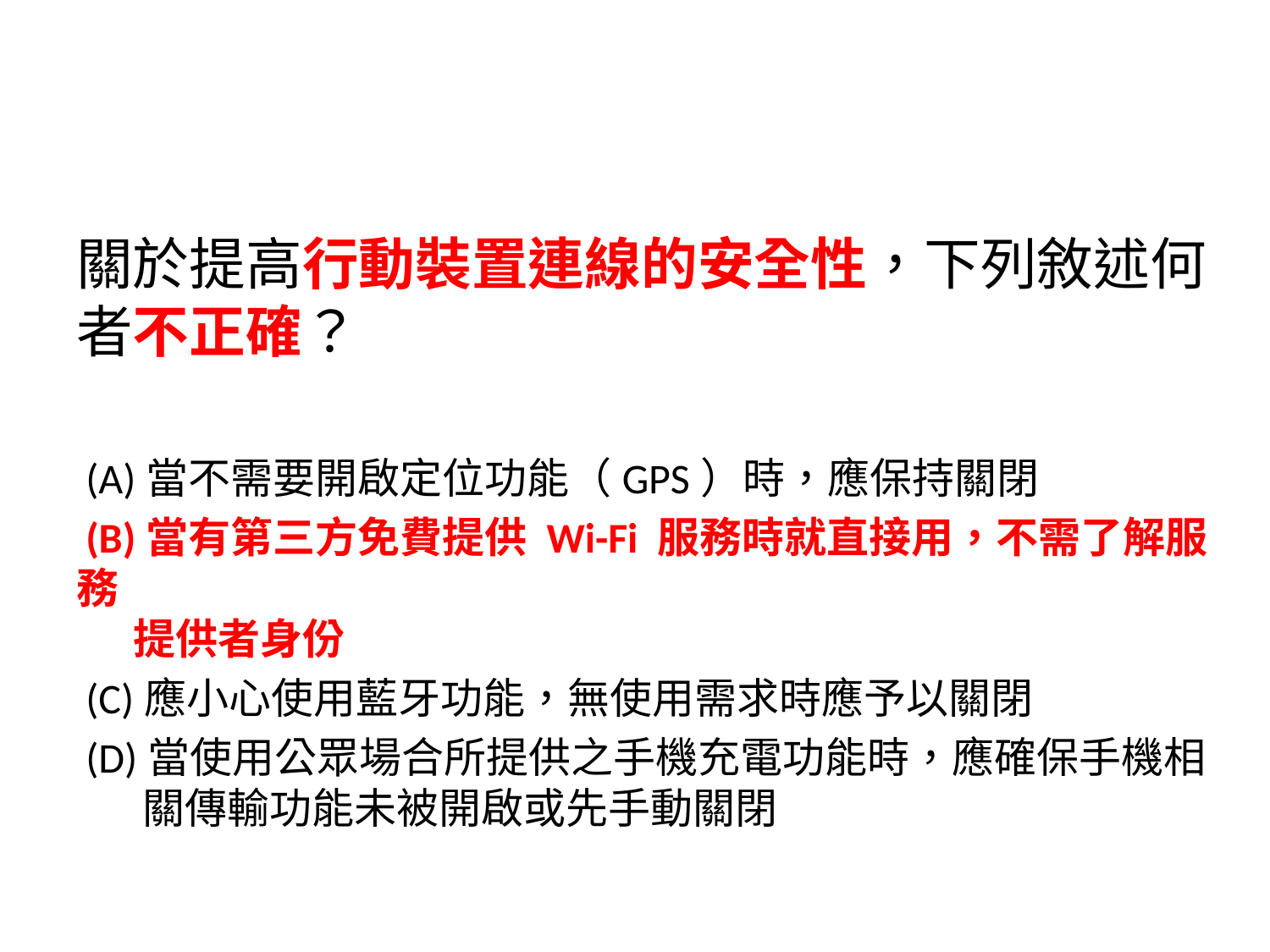

關於提高行動裝置連線的安全性，下列敘述何者不正確？

 (A)當不需要開啟定位功能（GPS）時，應保持關閉
 (B)當有第三方免費提供 Wi-Fi 服務時就直接用，不需了解服務
      提供者身份
 (C)應小心使用藍牙功能，無使用需求時應予以關閉
 (D)當使用公眾場合所提供之手機充電功能時，應確保手機相
       關傳輸功能未被開啟或先手動關閉